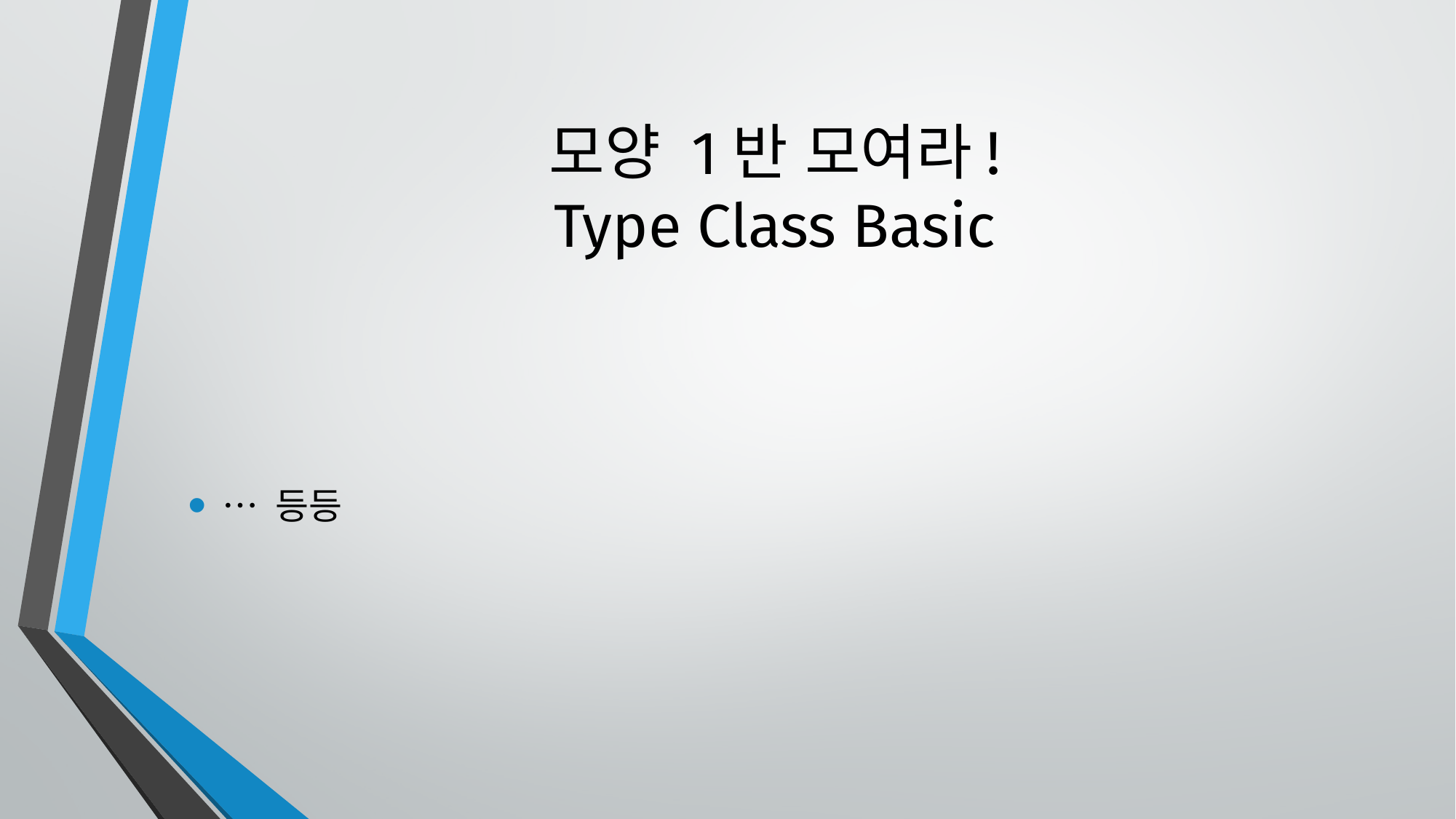

# 모양 1반 모여라! Type Class Basic
… 등등